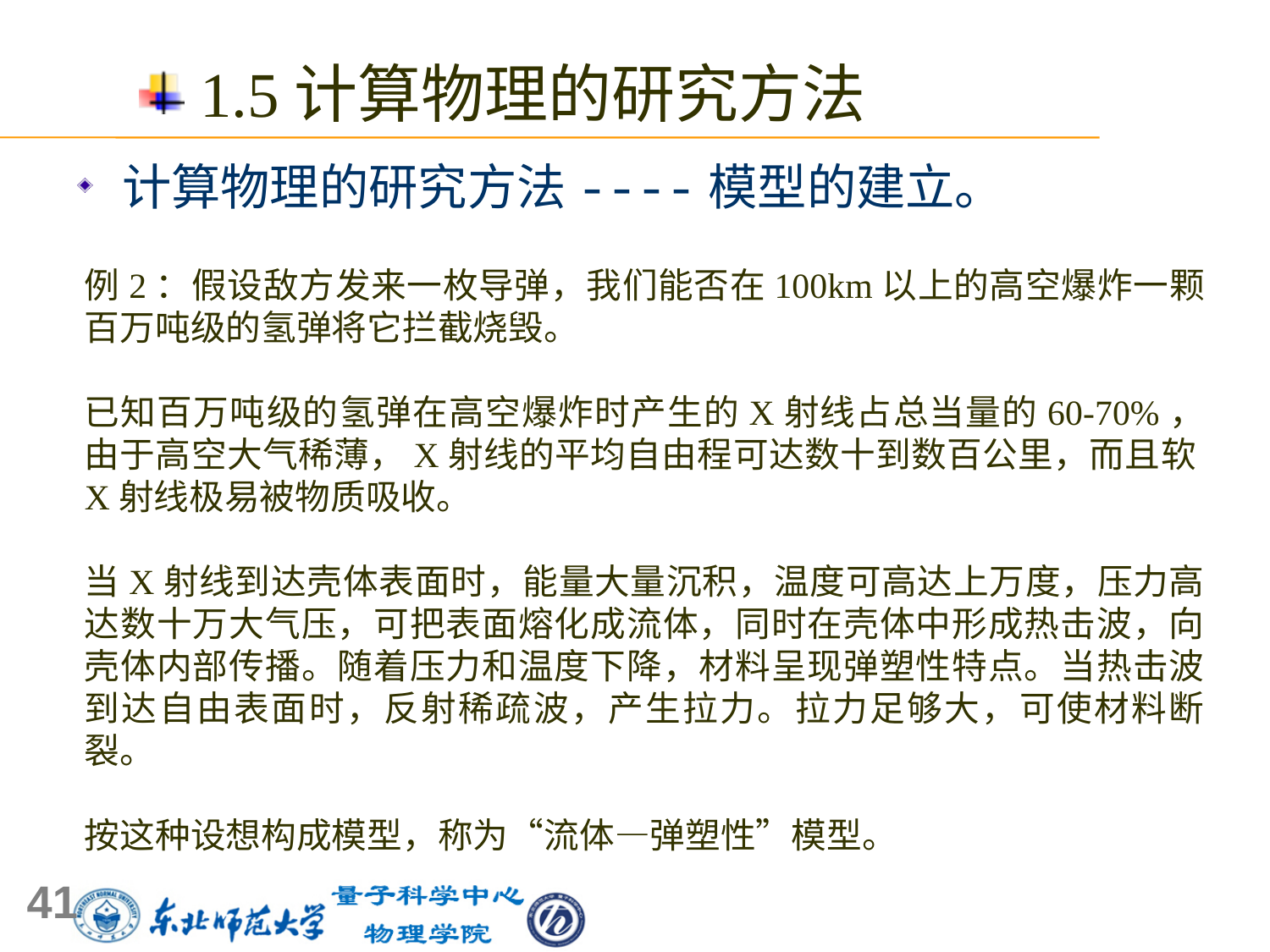

1.5计算物理的研究方法

 计算物理的研究方法----模型的建立。
例2：假设敌方发来一枚导弹，我们能否在100km以上的高空爆炸一颗百万吨级的氢弹将它拦截烧毁。

已知百万吨级的氢弹在高空爆炸时产生的X射线占总当量的60-70%，由于高空大气稀薄，X射线的平均自由程可达数十到数百公里，而且软X射线极易被物质吸收。

当X射线到达壳体表面时，能量大量沉积，温度可高达上万度，压力高达数十万大气压，可把表面熔化成流体，同时在壳体中形成热击波，向壳体内部传播。随着压力和温度下降，材料呈现弹塑性特点。当热击波到达自由表面时，反射稀疏波，产生拉力。拉力足够大，可使材料断裂。

按这种设想构成模型，称为“流体—弹塑性”模型。
41